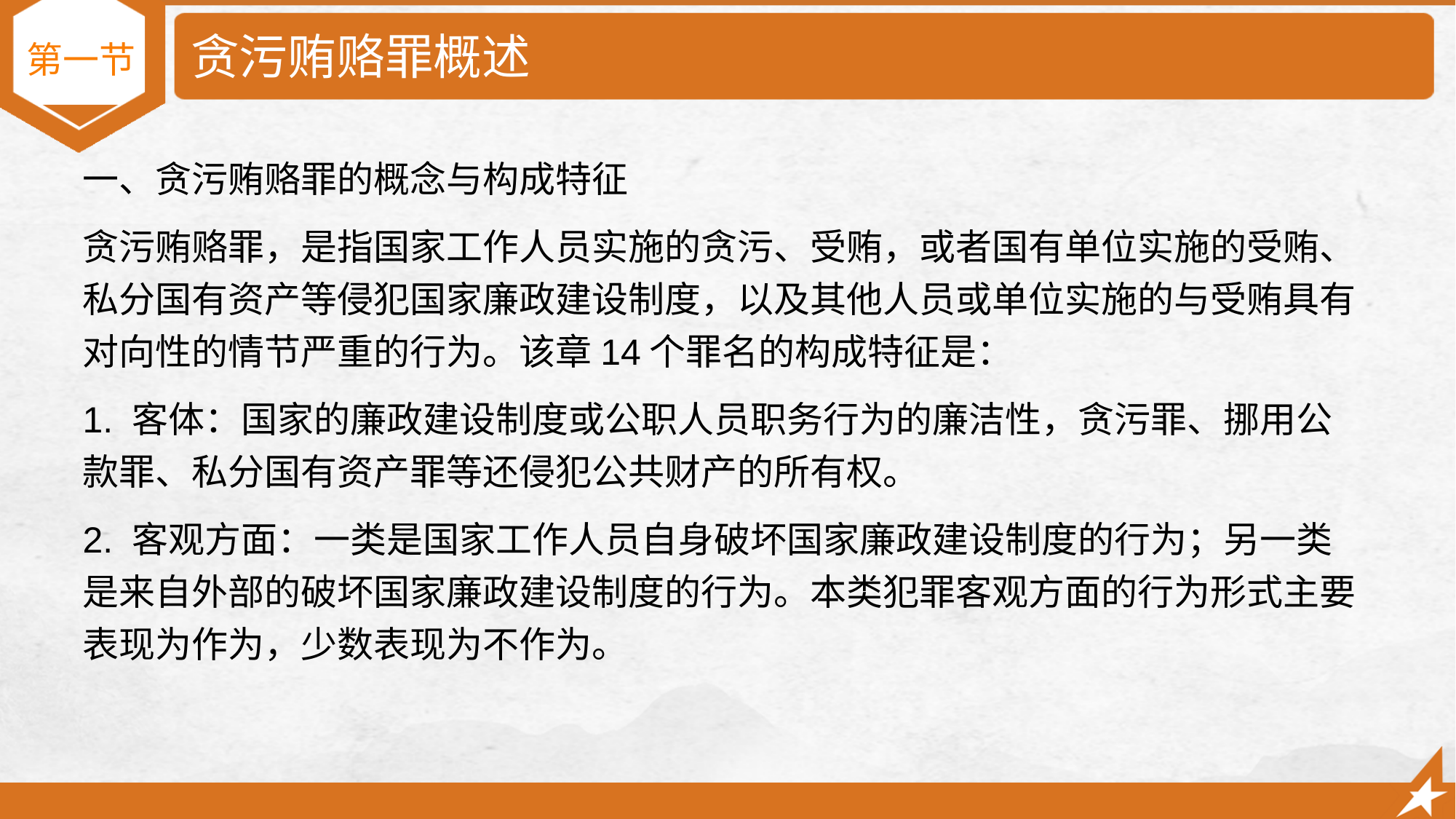

# 贪污贿赂罪概述
第一节
一、贪污贿赂罪的概念与构成特征
贪污贿赂罪，是指国家工作人员实施的贪污、受贿，或者国有单位实施的受贿、私分国有资产等侵犯国家廉政建设制度，以及其他人员或单位实施的与受贿具有对向性的情节严重的行为。该章14个罪名的构成特征是：
1. 客体：国家的廉政建设制度或公职人员职务行为的廉洁性，贪污罪、挪用公款罪、私分国有资产罪等还侵犯公共财产的所有权。
2. 客观方面：一类是国家工作人员自身破坏国家廉政建设制度的行为；另一类是来自外部的破坏国家廉政建设制度的行为。本类犯罪客观方面的行为形式主要表现为作为，少数表现为不作为。